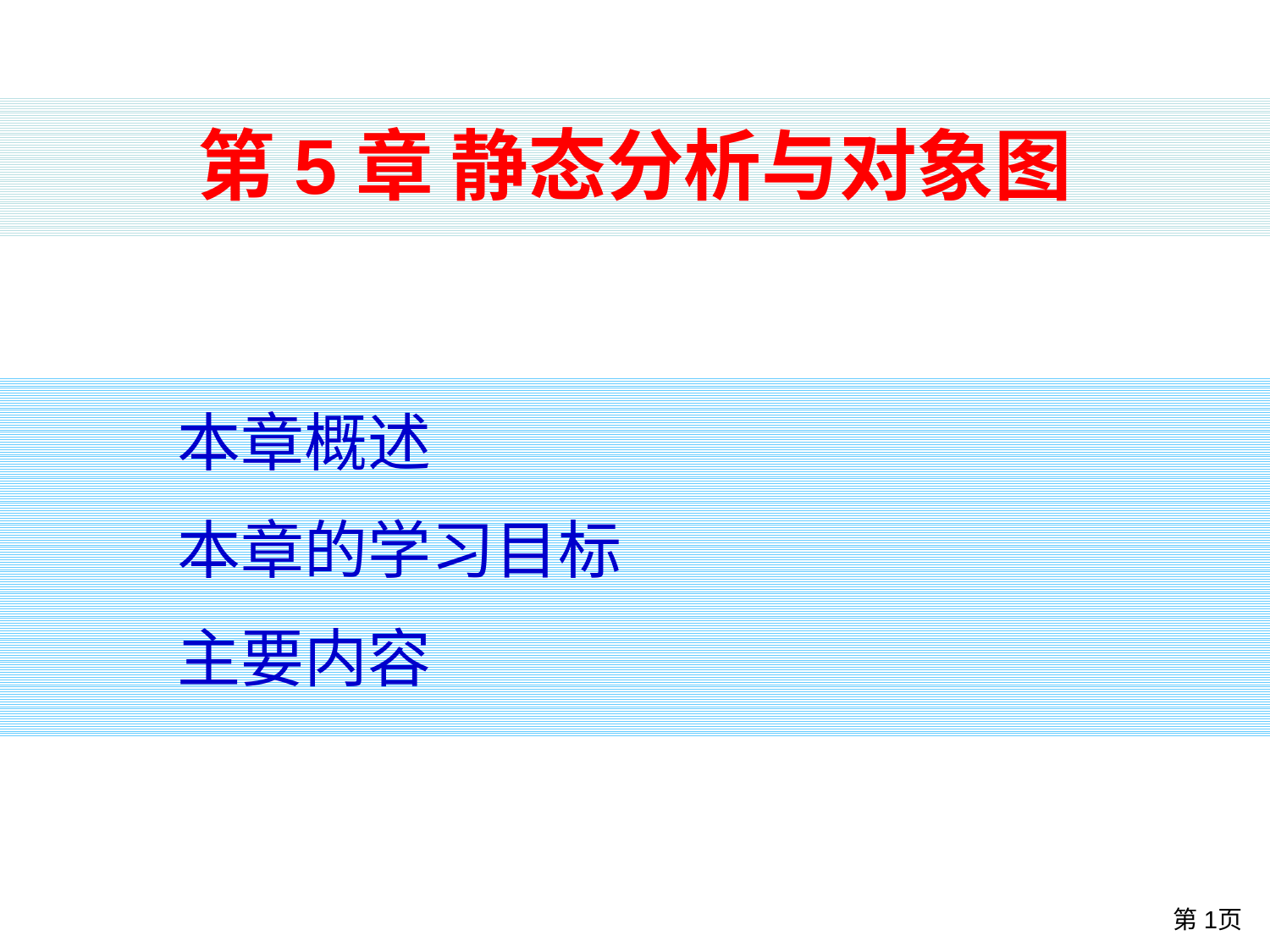

# 第5章 静态分析与对象图

本章概述
本章的学习目标
主要内容
第1页